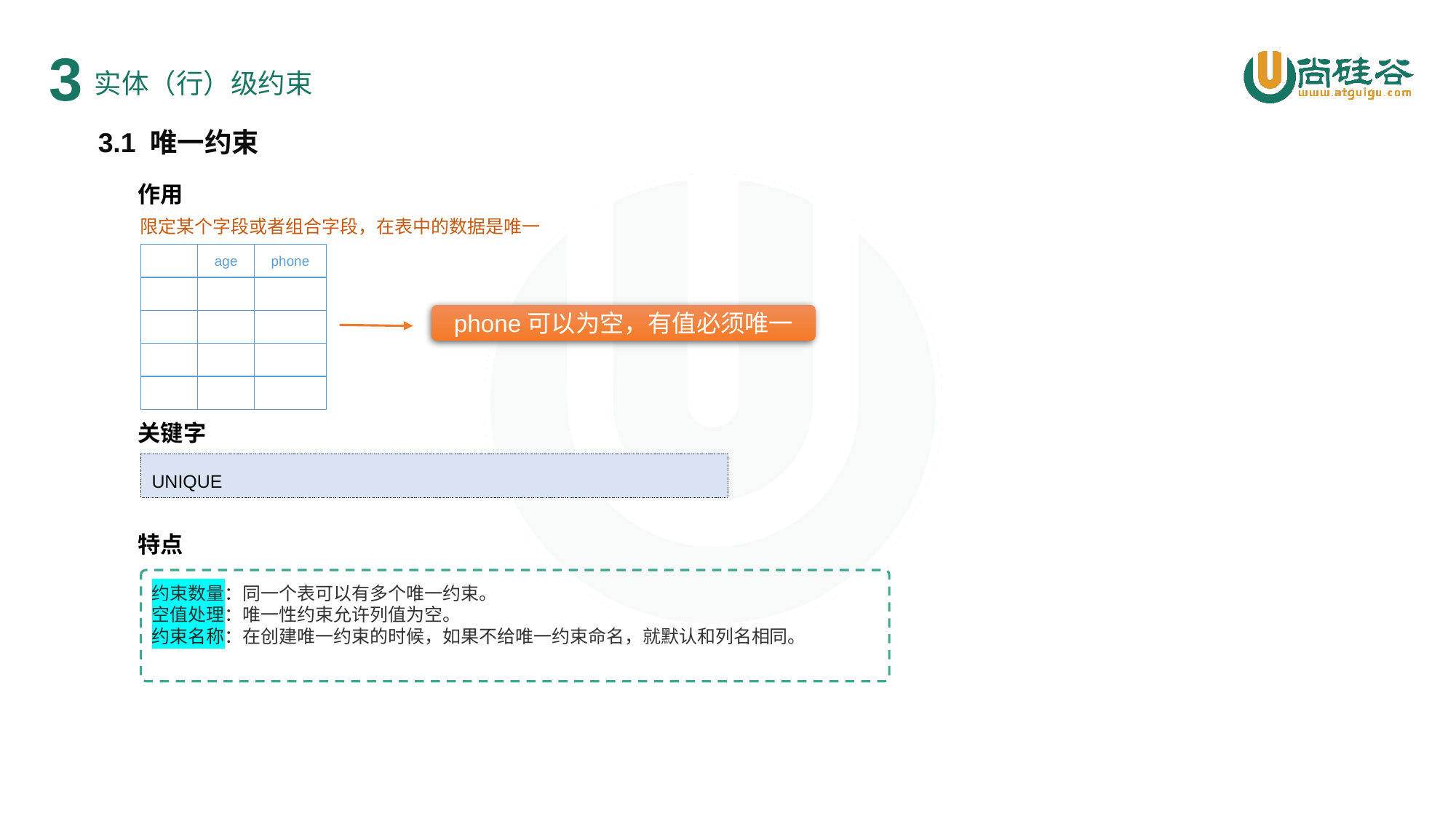

3
实体（行）级约束
3.1 唯一约束
作用
限定某个字段或者组合字段，在表中的数据是唯一

age
phone

phone可以为空，有值必须唯一

关键字
UNIQUE
特点

约束数量：同一个表可以有多个唯一约束。
空值处理：唯一性约束允许列值为空。
约束名称：在创建唯一约束的时候，如果不给唯一约束命名，就默认和列名相同。